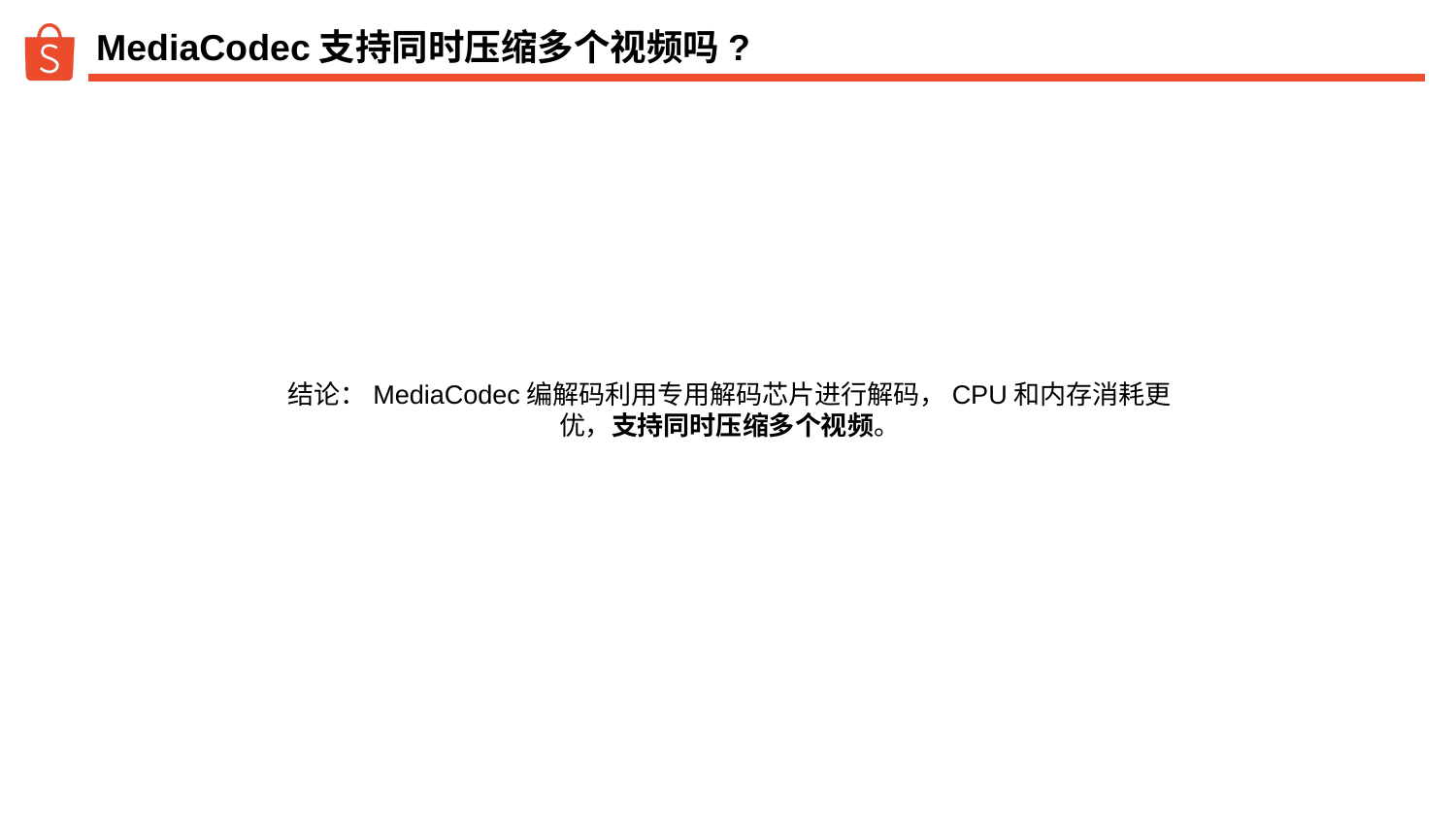

# MediaCodec支持同时压缩多个视频吗?
结论：MediaCodec编解码利用专用解码芯片进行解码，CPU和内存消耗更优，支持同时压缩多个视频。